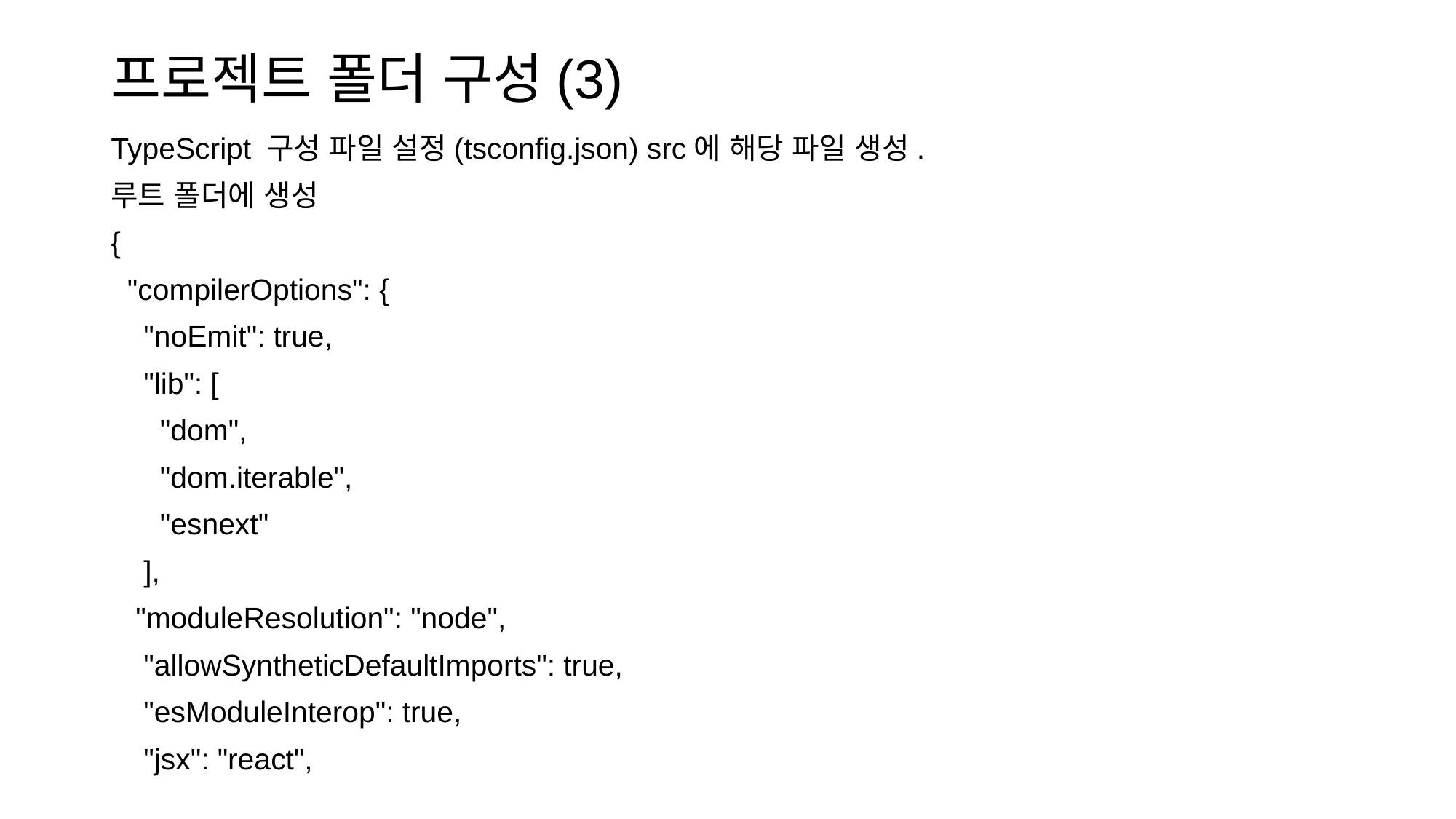

# 프로젝트 폴더 구성(3)
TypeScript 구성 파일 설정(tsconfig.json) src에 해당 파일 생성.
루트 폴더에 생성
{
  "compilerOptions": {
    "noEmit": true,
    "lib": [
      "dom",
      "dom.iterable",
      "esnext"
    ],
   "moduleResolution": "node",
    "allowSyntheticDefaultImports": true,
    "esModuleInterop": true,
    "jsx": "react",